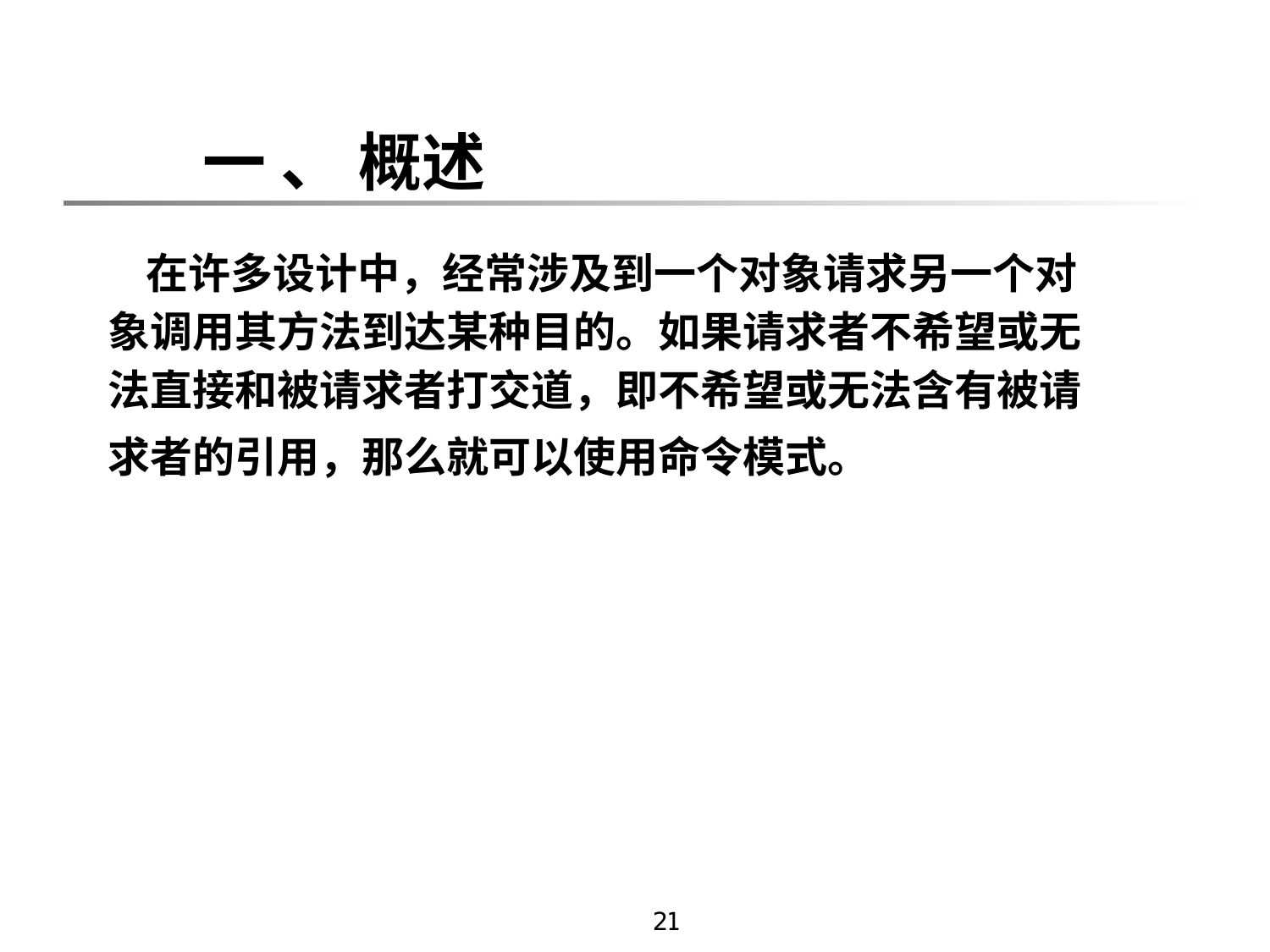

一 、 概述

   在许多设计中，经常涉及到一个对象请求另一个对象调用其方法到达某种目的。如果请求者不希望或无法直接和被请求者打交道，即不希望或无法含有被请求者的引用，那么就可以使用命令模式。

21